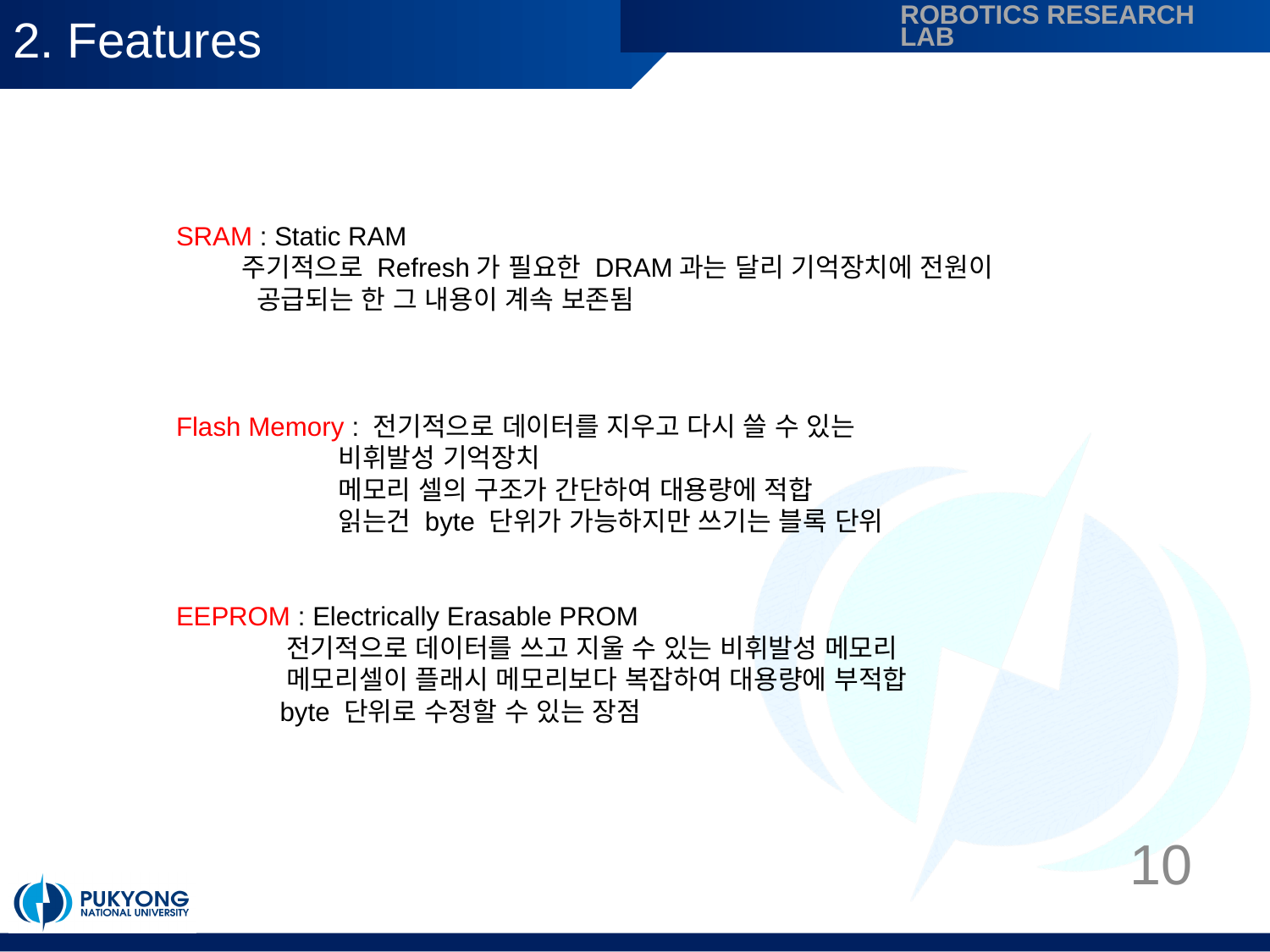

# 2. Features
SRAM : Static RAM
          주기적으로 Refresh가 필요한 DRAM과는 달리 기억장치에 전원이
          공급되는 한 그 내용이 계속 보존됨

Flash Memory : 전기적으로 데이터를 지우고 다시 쓸 수 있는
                     비휘발성 기억장치
                     메모리 셀의 구조가 간단하여 대용량에 적합
                     읽는건 byte 단위가 가능하지만 쓰기는 블록 단위

EEPROM : Electrically Erasable PROM
              전기적으로 데이터를 쓰고 지울 수 있는 비휘발성 메모리
              메모리셀이 플래시 메모리보다 복잡하여 대용량에 부적합
              byte 단위로 수정할 수 있는 장점
10